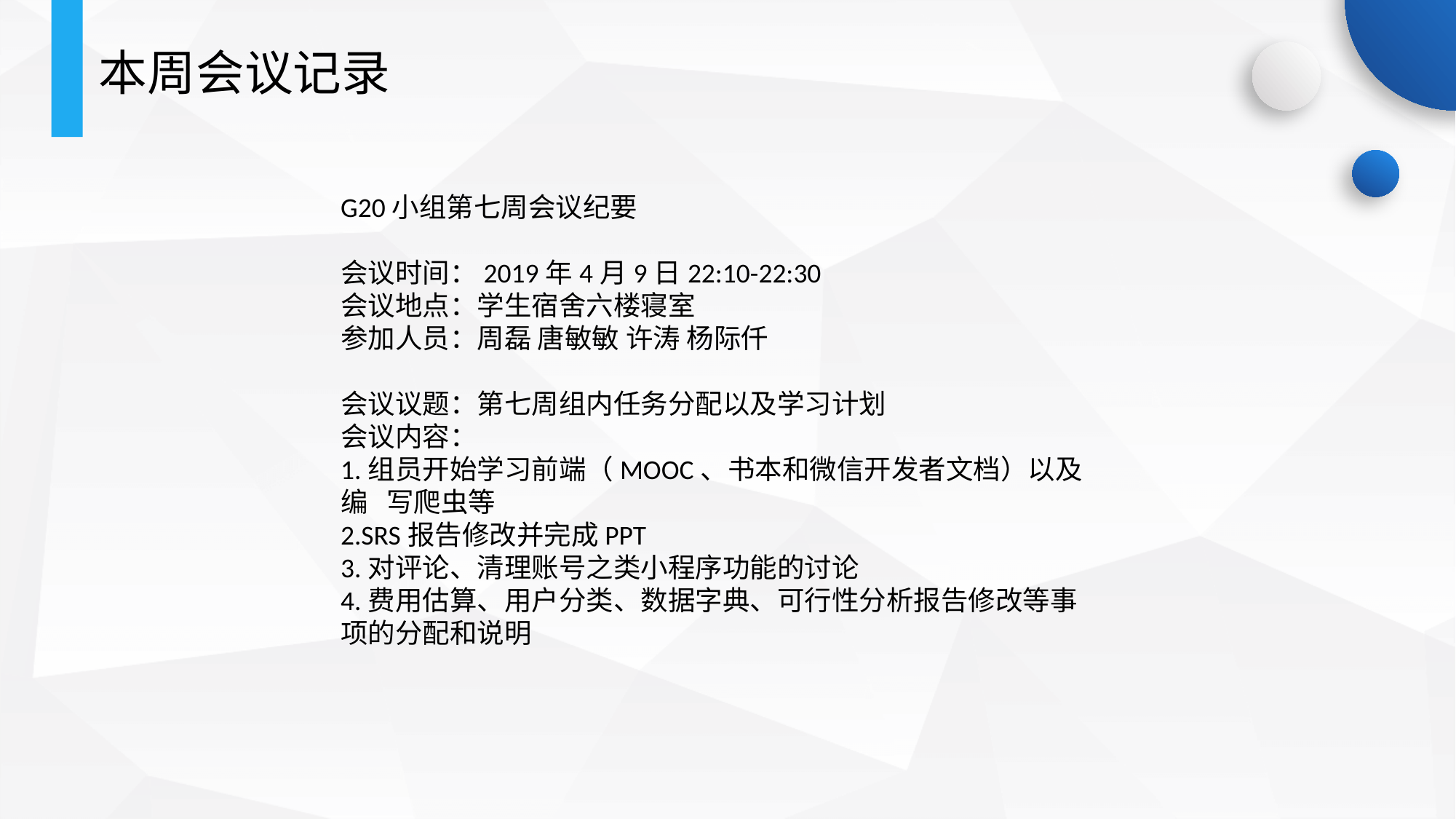

本周会议记录

G20小组第七周会议纪要

会议时间：2019年4月9日22:10-22:30
会议地点：学生宿舍六楼寝室
参加人员：周磊 唐敏敏 许涛 杨际仟

会议议题：第七周组内任务分配以及学习计划
会议内容：
1.组员开始学习前端（MOOC、书本和微信开发者文档）以及编   写爬虫等
2.SRS报告修改并完成PPT
3.对评论、清理账号之类小程序功能的讨论
4.费用估算、用户分类、数据字典、可行性分析报告修改等事项的分配和说明